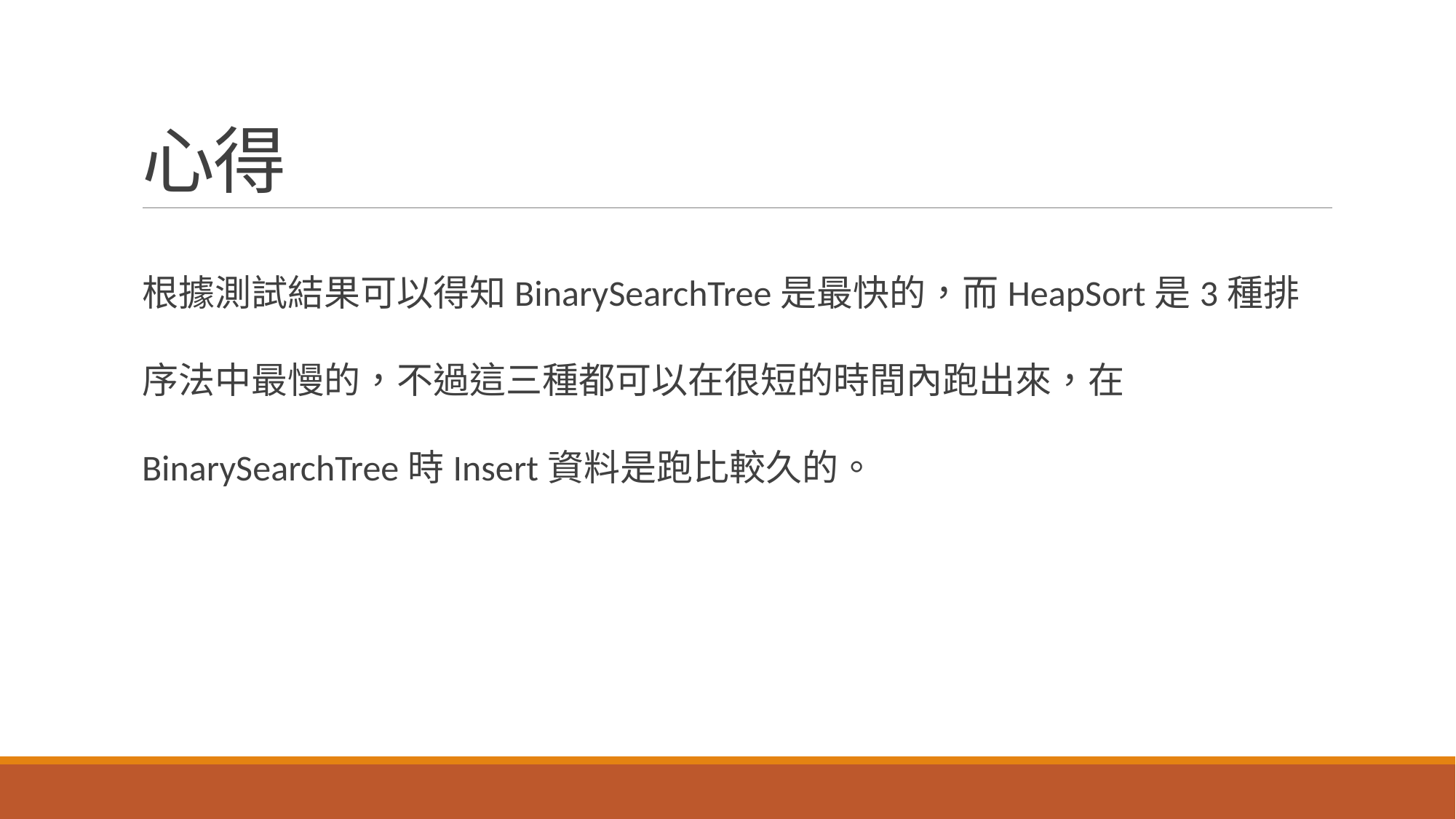

# 心得
根據測試結果可以得知BinarySearchTree是最快的，而HeapSort是3種排序法中最慢的，不過這三種都可以在很短的時間內跑出來，在BinarySearchTree時Insert資料是跑比較久的。